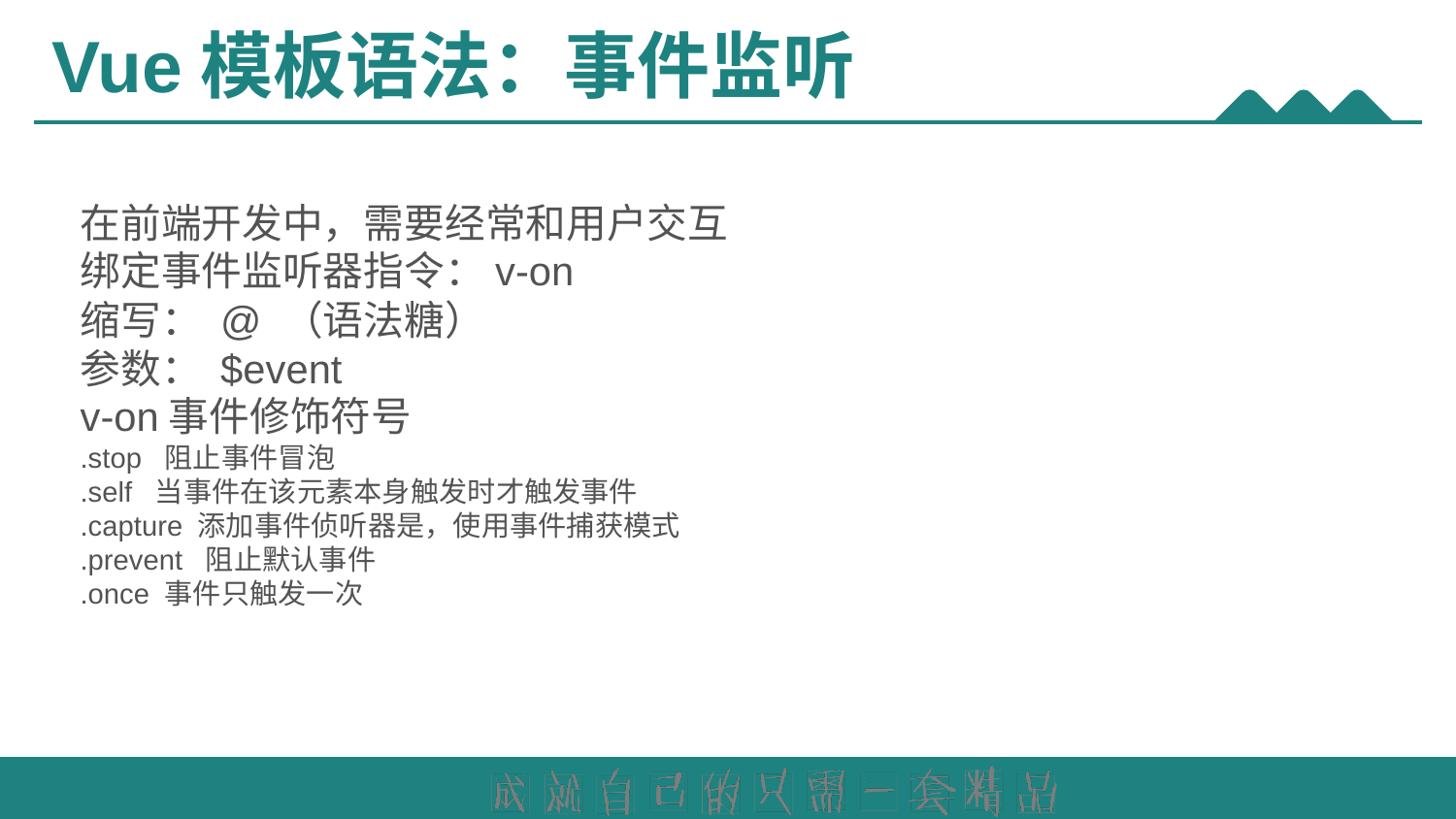

# Vue模板语法：事件监听
在前端开发中，需要经常和用户交互
绑定事件监听器指令：v-on
缩写： @ （语法糖）
参数： $event
v-on事件修饰符号
.stop  阻止事件冒泡
.self  当事件在该元素本身触发时才触发事件
.capture 添加事件侦听器是，使用事件捕获模式
.prevent  阻止默认事件
.once 事件只触发一次